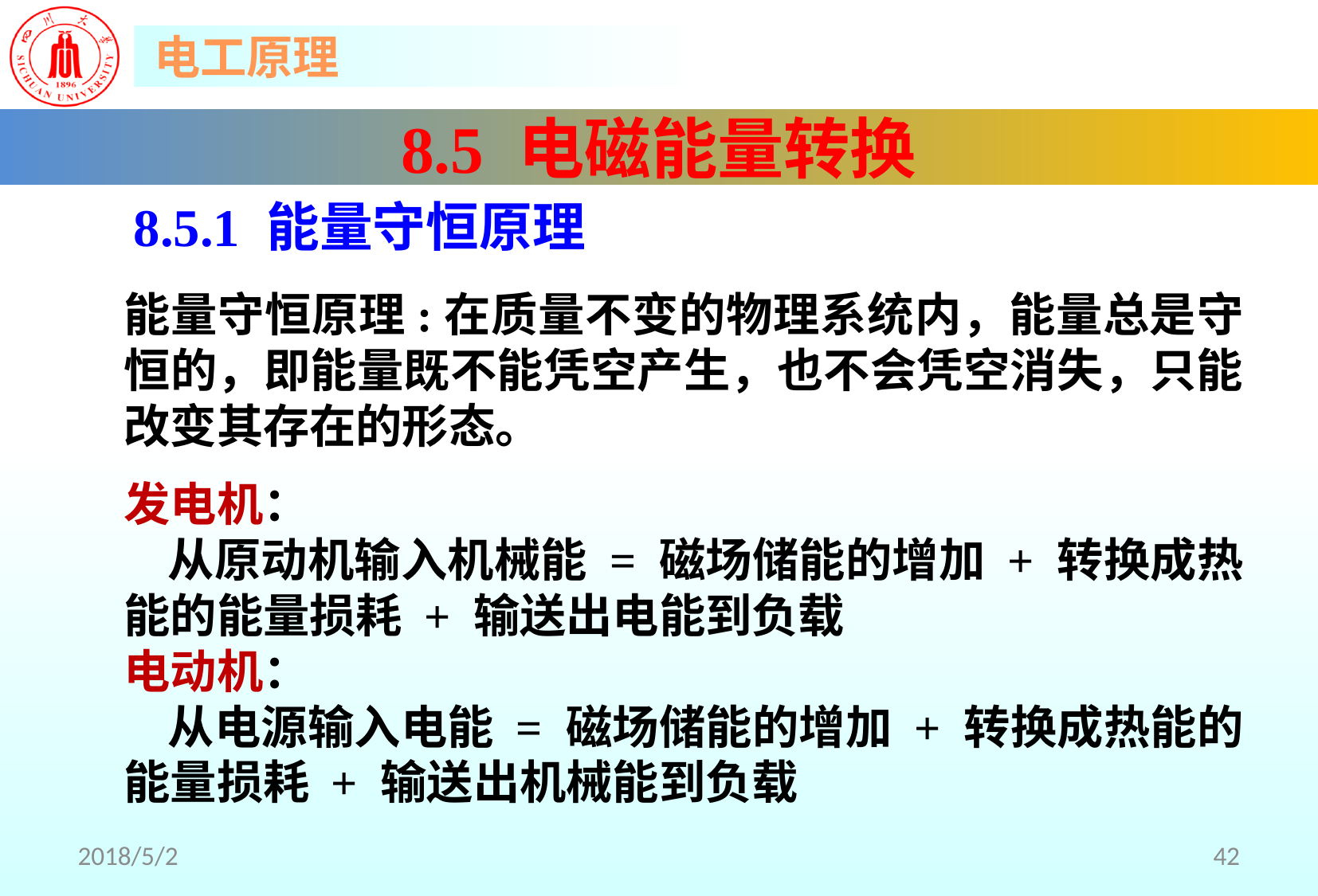

8.5 电磁能量转换
 8.5.1 能量守恒原理
能量守恒原理:在质量不变的物理系统内，能量总是守恒的，即能量既不能凭空产生，也不会凭空消失，只能改变其存在的形态。
发电机：
   从原动机输入机械能 = 磁场储能的增加 + 转换成热能的能量损耗 + 输送出电能到负载
电动机：
   从电源输入电能 = 磁场储能的增加 + 转换成热能的能量损耗 + 输送出机械能到负载
2018/5/2
42